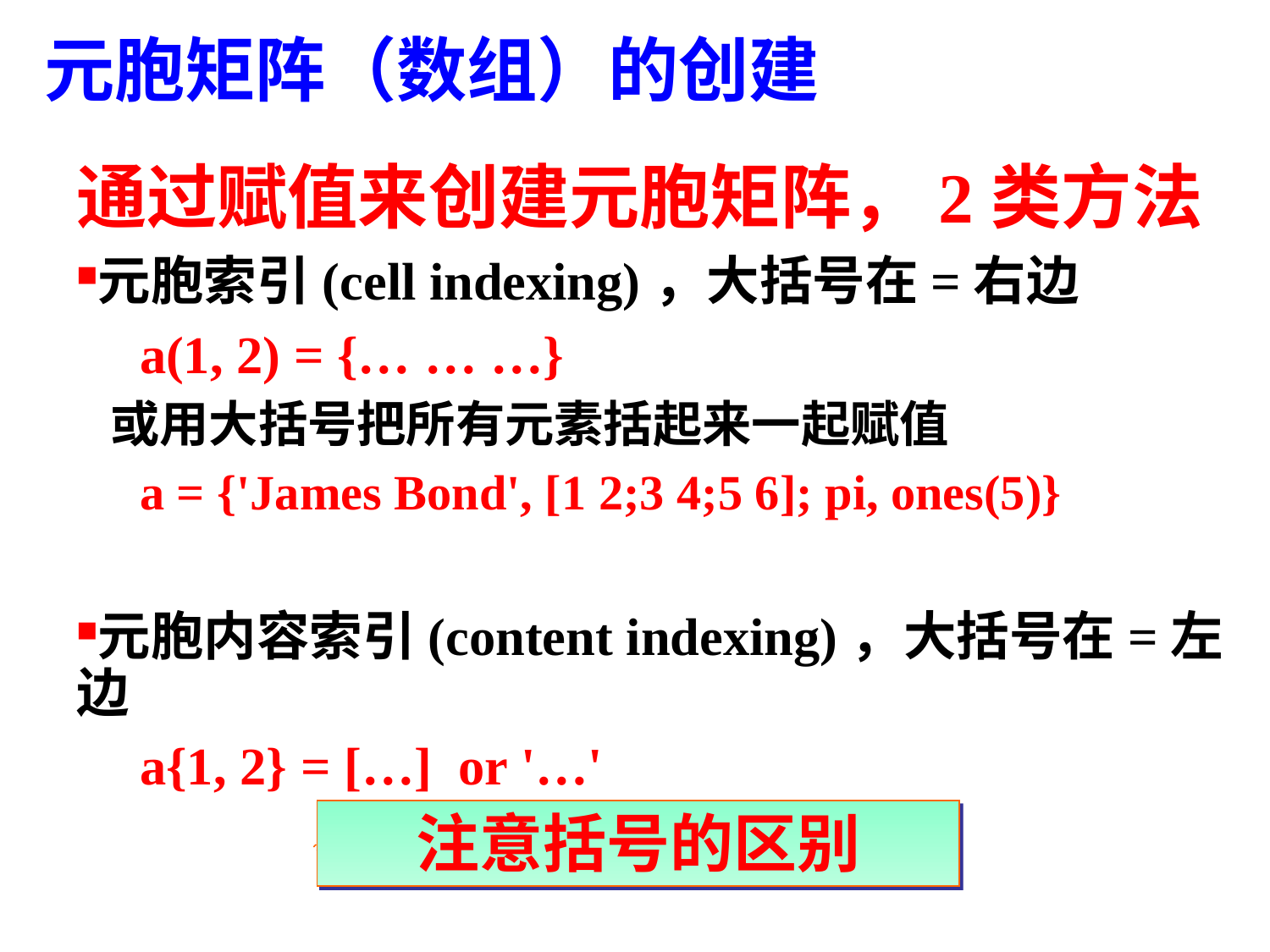

元胞矩阵（数组）的创建
通过赋值来创建元胞矩阵，2类方法
元胞索引(cell indexing)，大括号在=右边
a(1, 2) = {… … …}
  或用大括号把所有元素括起来一起赋值
a = {'James Bond', [1 2;3 4;5 6]; pi, ones(5)}

元胞内容索引(content indexing)，大括号在=左边
a{1, 2} = […]  or '…'
注意括号的区别
15